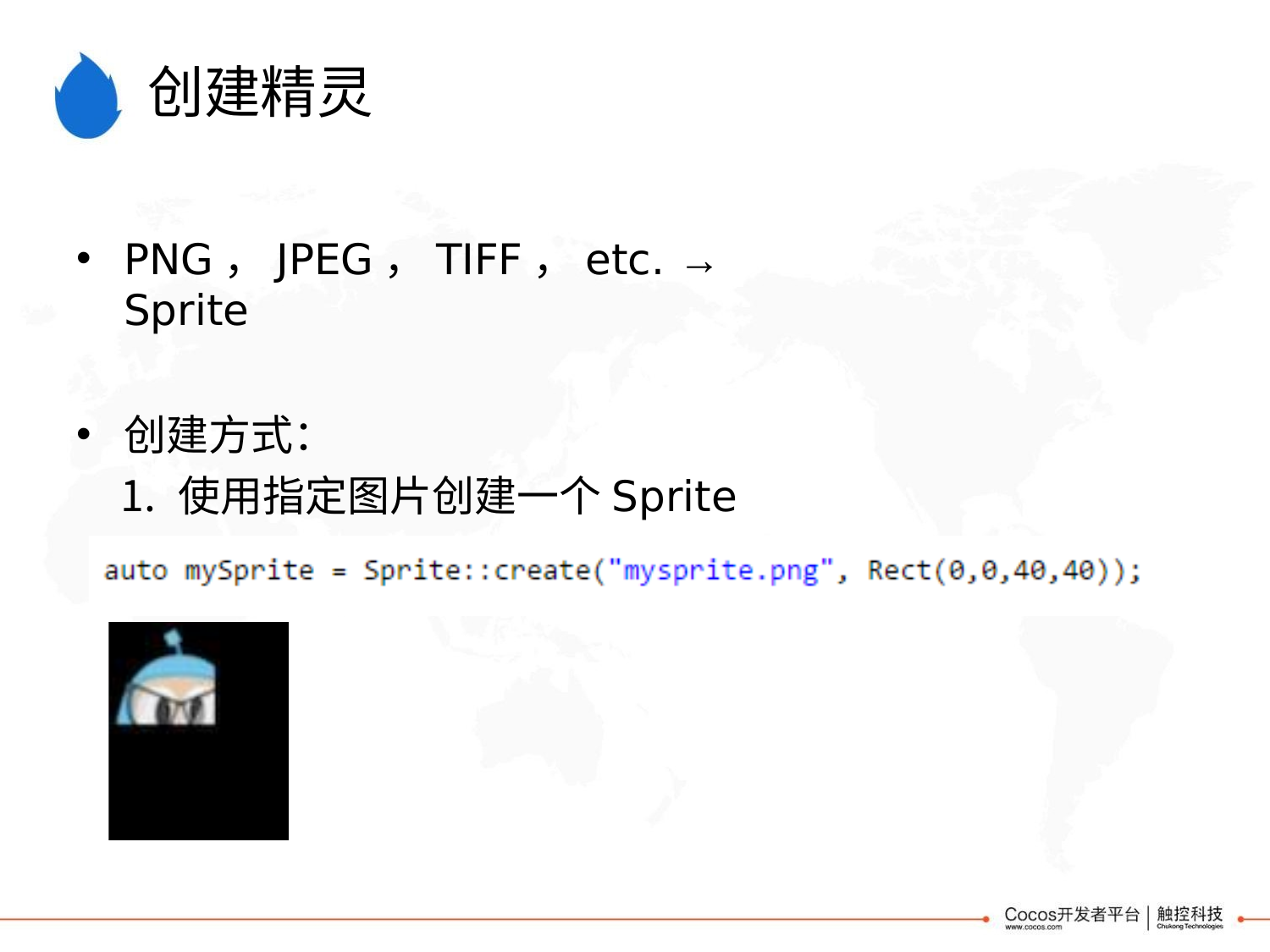

# 创建精灵
PNG，JPEG，TIFF，etc. → Sprite

创建方式：
使用指定图片创建一个Sprite
使用矩形创建一个Sprite：Rect